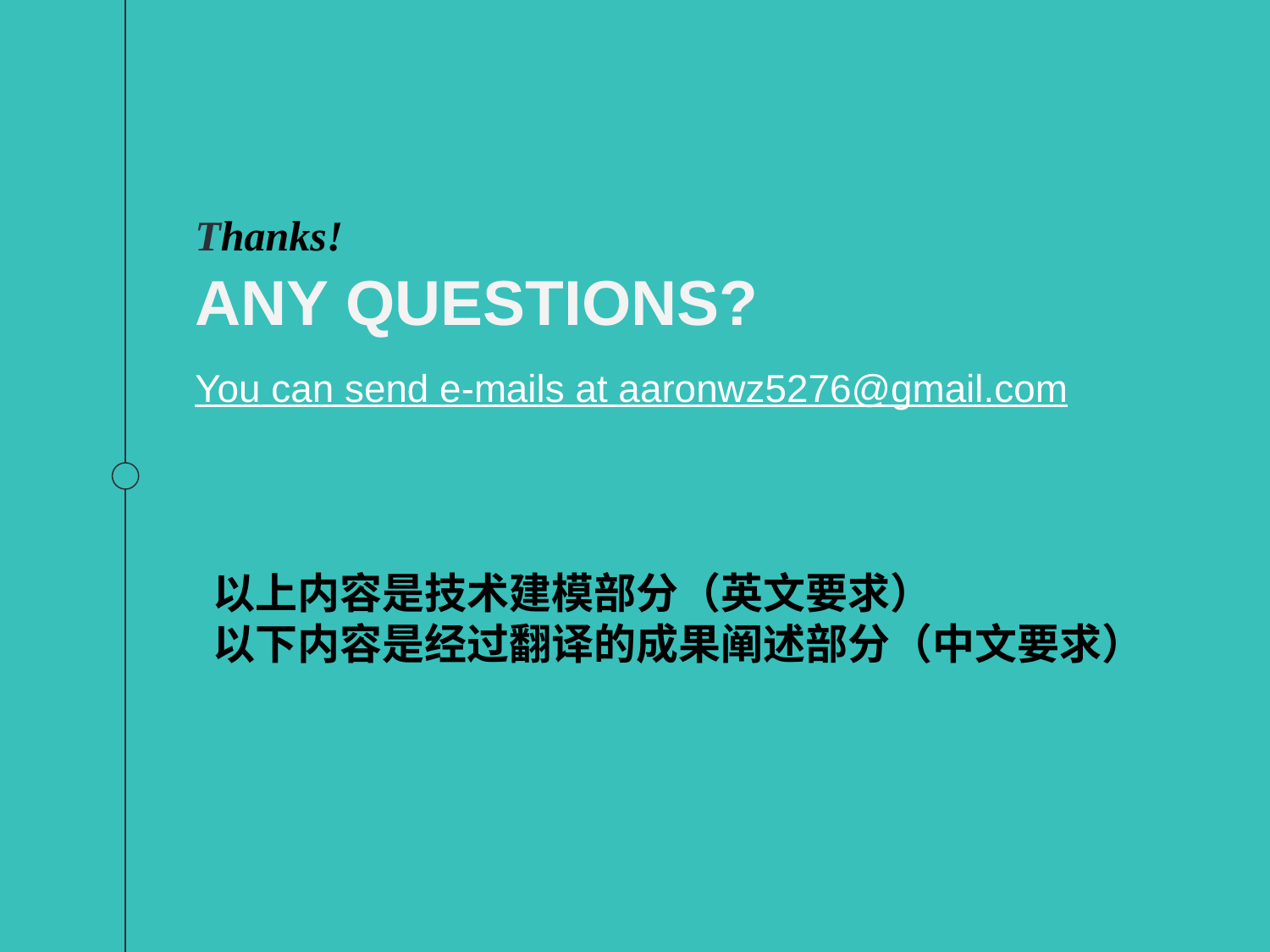

Thanks!
ANY QUESTIONS?
You can send e-mails at aaronwz5276@gmail.com
以上内容是技术建模部分（英文要求）
以下内容是经过翻译的成果阐述部分（中文要求）